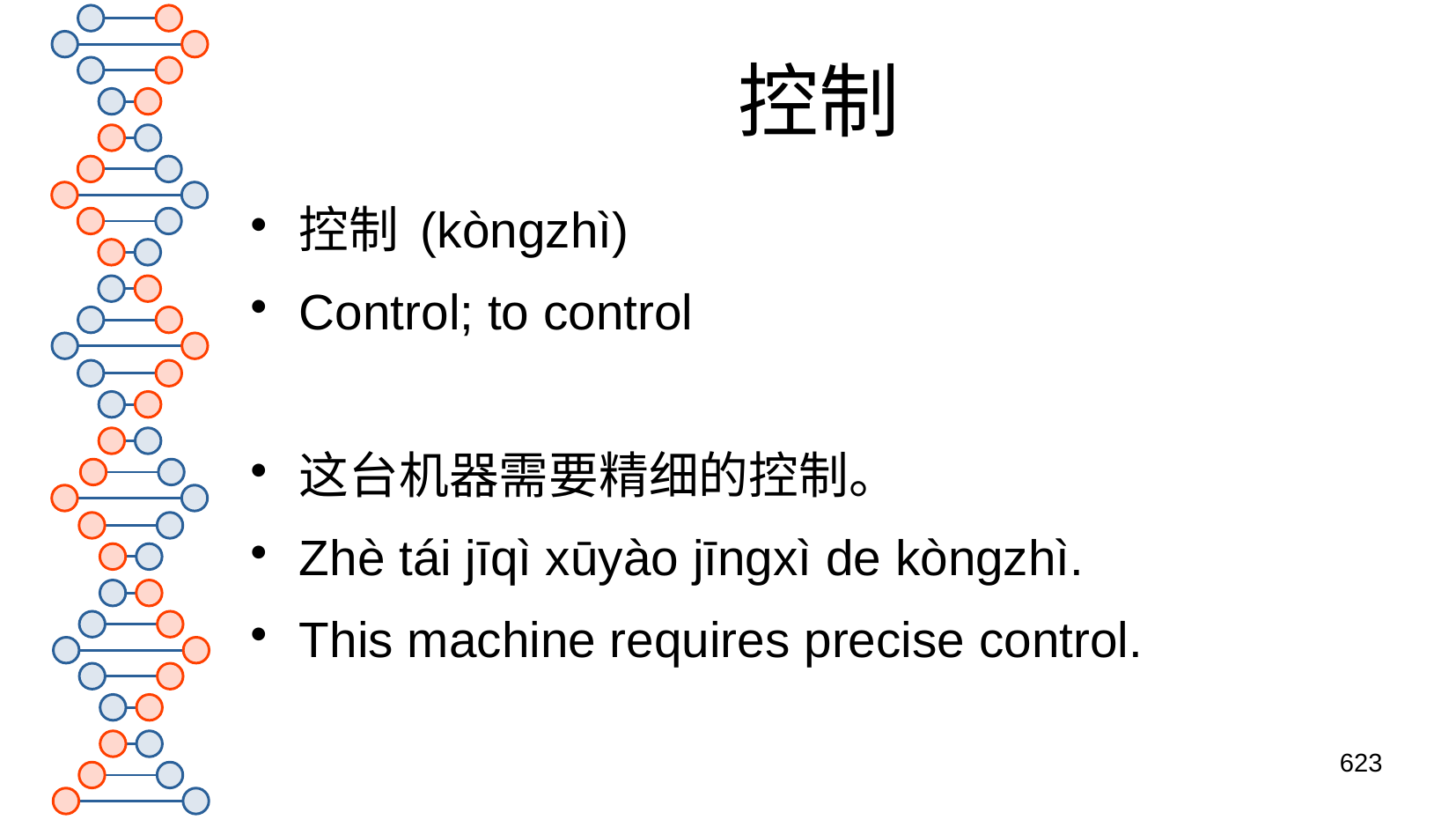

# 控制
控制 (kòngzhì)
Control; to control

这台机器需要精细的控制。
Zhè tái jīqì xūyào jīngxì de kòngzhì.
This machine requires precise control.
623